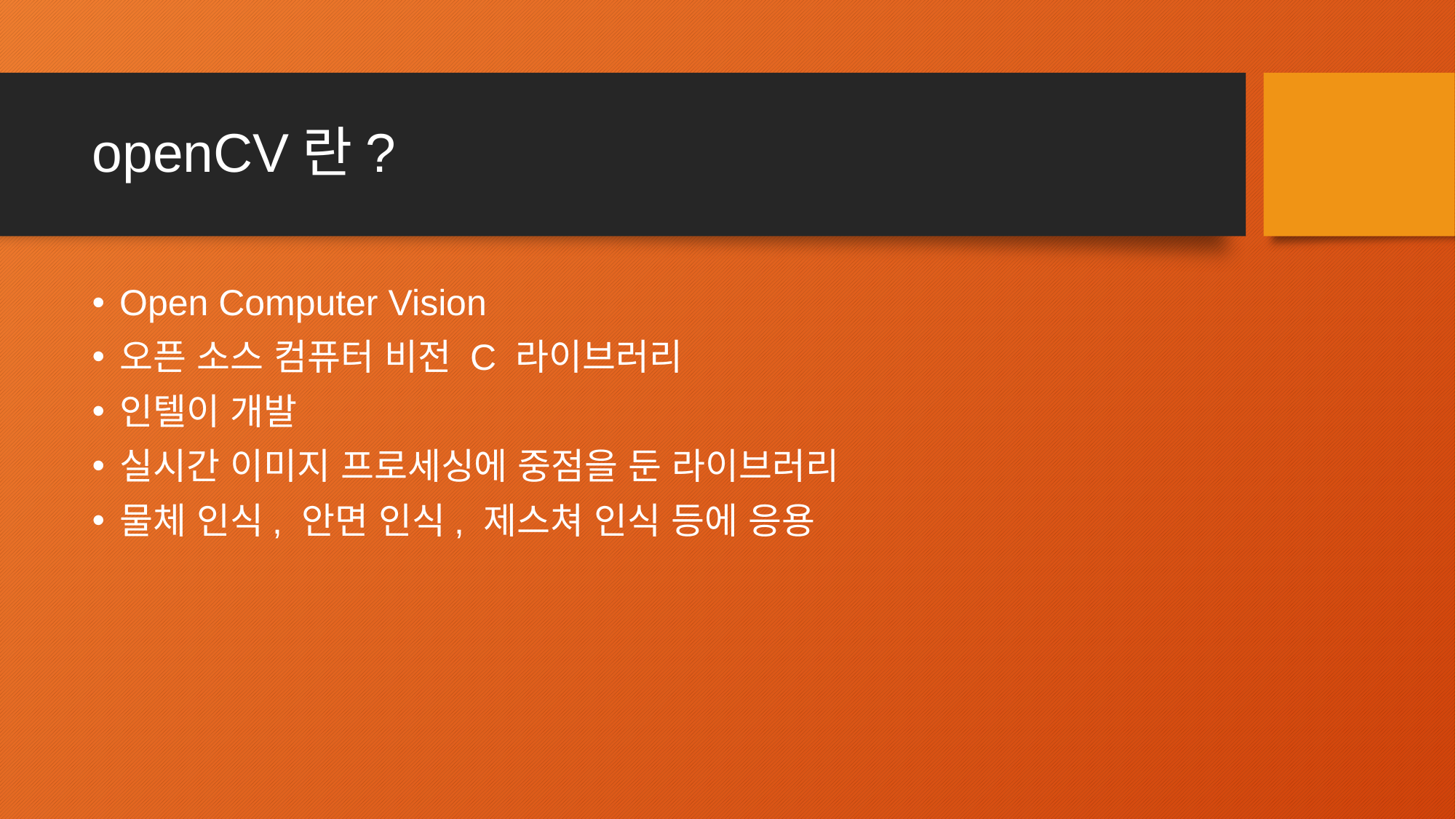

# openCV란?
Open Computer Vision
오픈 소스 컴퓨터 비전 C 라이브러리
인텔이 개발
실시간 이미지 프로세싱에 중점을 둔 라이브러리
물체 인식, 안면 인식, 제스쳐 인식 등에 응용